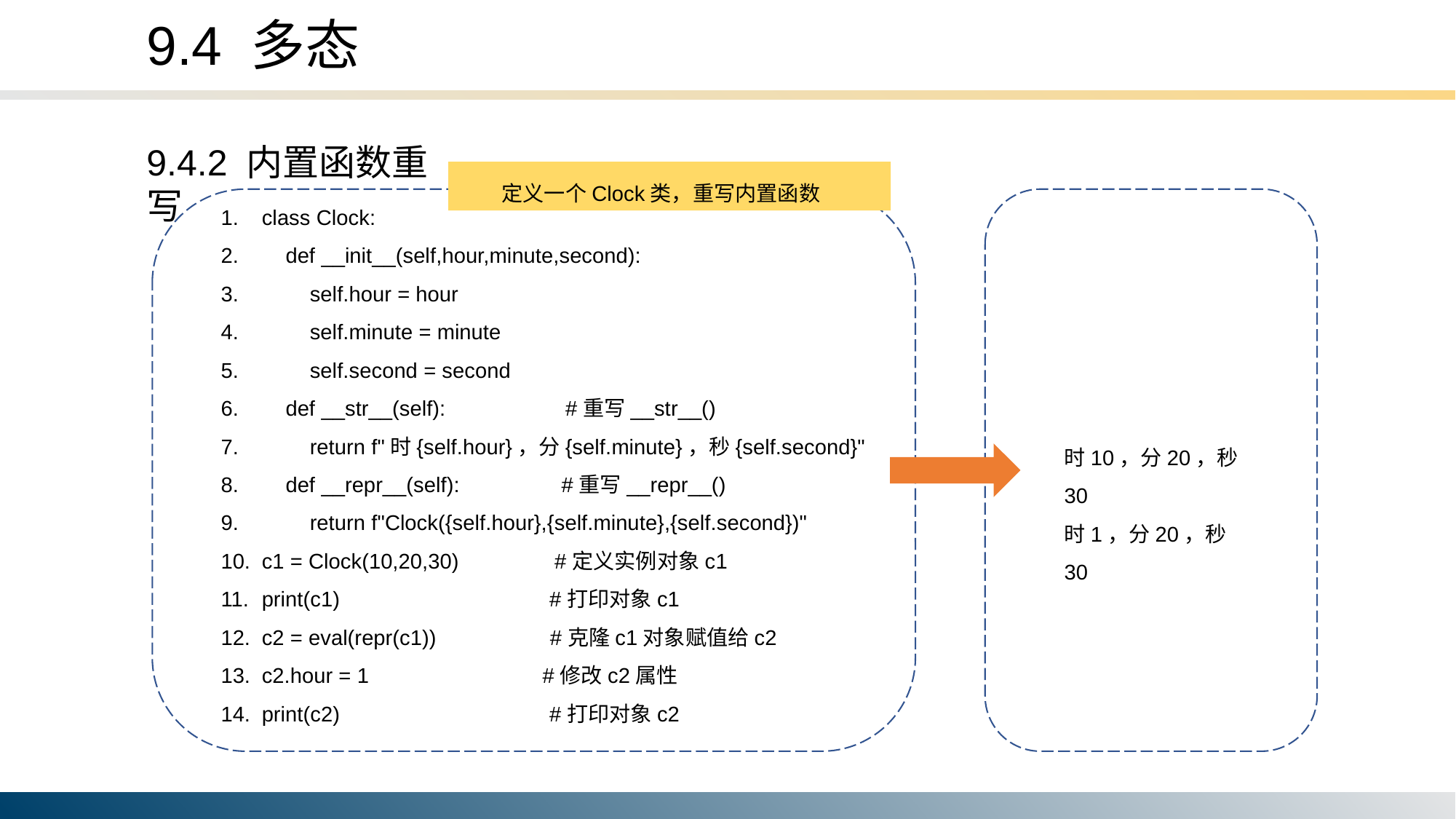

9.4 多态
9.4.2 内置函数重写
定义一个Clock类，重写内置函数
class Clock:
    def __init__(self,hour,minute,second):
        self.hour = hour
        self.minute = minute
        self.second = second
    def __str__(self):                    #重写__str__()
        return f"时{self.hour}，分{self.minute}，秒{self.second}"
    def __repr__(self):                 #重写__repr__()
        return f"Clock({self.hour},{self.minute},{self.second})"
c1 = Clock(10,20,30)                #定义实例对象c1
print(c1)                                   #打印对象c1
c2 = eval(repr(c1))                   #克隆c1对象赋值给c2
c2.hour = 1                             #修改c2属性
print(c2)                                   #打印对象c2

时10，分20，秒30
时1，分20，秒30